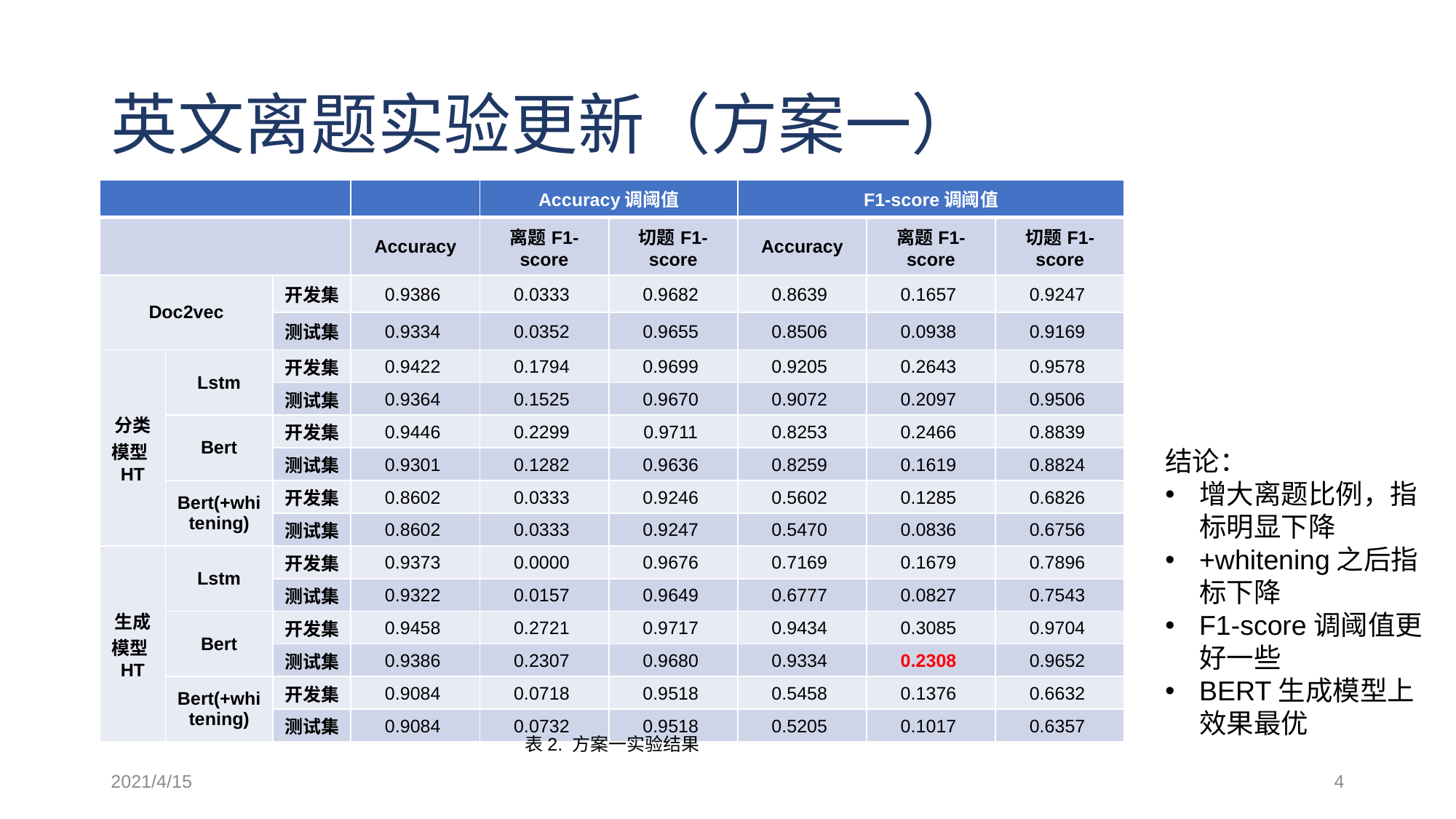

# 英文离题实验更新（方案一）
|  |  |  |  | Accuracy调阈值 |  | F1-score调阈值 |  |  |
| --- | --- | --- | --- | --- | --- | --- | --- | --- |
|  |  |  | Accuracy | 离题F1-score | 切题F1-score | Accuracy | 离题F1-score | 切题F1-score |
| Doc2vec |  | 开发集 | 0.9386 | 0.0333 | 0.9682 | 0.8639 | 0.1657 | 0.9247 |
|  |  | 测试集 | 0.9334 | 0.0352 | 0.9655 | 0.8506 | 0.0938 | 0.9169 |
| 分类模型HT | Lstm | 开发集 | 0.9422 | 0.1794 | 0.9699 | 0.9205 | 0.2643 | 0.9578 |
|  |  | 测试集 | 0.9364 | 0.1525 | 0.9670 | 0.9072 | 0.2097 | 0.9506 |
|  | Bert | 开发集 | 0.9446 | 0.2299 | 0.9711 | 0.8253 | 0.2466 | 0.8839 |
|  |  | 测试集 | 0.9301 | 0.1282 | 0.9636 | 0.8259 | 0.1619 | 0.8824 |
|  | Bert(+whitening) | 开发集 | 0.8602 | 0.0333 | 0.9246 | 0.5602 | 0.1285 | 0.6826 |
|  |  | 测试集 | 0.8602 | 0.0333 | 0.9247 | 0.5470 | 0.0836 | 0.6756 |
| 生成模型HT | Lstm | 开发集 | 0.9373 | 0.0000 | 0.9676 | 0.7169 | 0.1679 | 0.7896 |
|  |  | 测试集 | 0.9322 | 0.0157 | 0.9649 | 0.6777 | 0.0827 | 0.7543 |
|  | Bert | 开发集 | 0.9458 | 0.2721 | 0.9717 | 0.9434 | 0.3085 | 0.9704 |
|  |  | 测试集 | 0.9386 | 0.2307 | 0.9680 | 0.9334 | 0.2308 | 0.9652 |
|  | Bert(+whitening) | 开发集 | 0.9084 | 0.0718 | 0.9518 | 0.5458 | 0.1376 | 0.6632 |
|  |  | 测试集 | 0.9084 | 0.0732 | 0.9518 | 0.5205 | 0.1017 | 0.6357 |
结论：
增大离题比例，指标明显下降
+whitening之后指标下降
F1-score调阈值更好一些
BERT生成模型上效果最优
表2. 方案一实验结果
2021/4/15
4